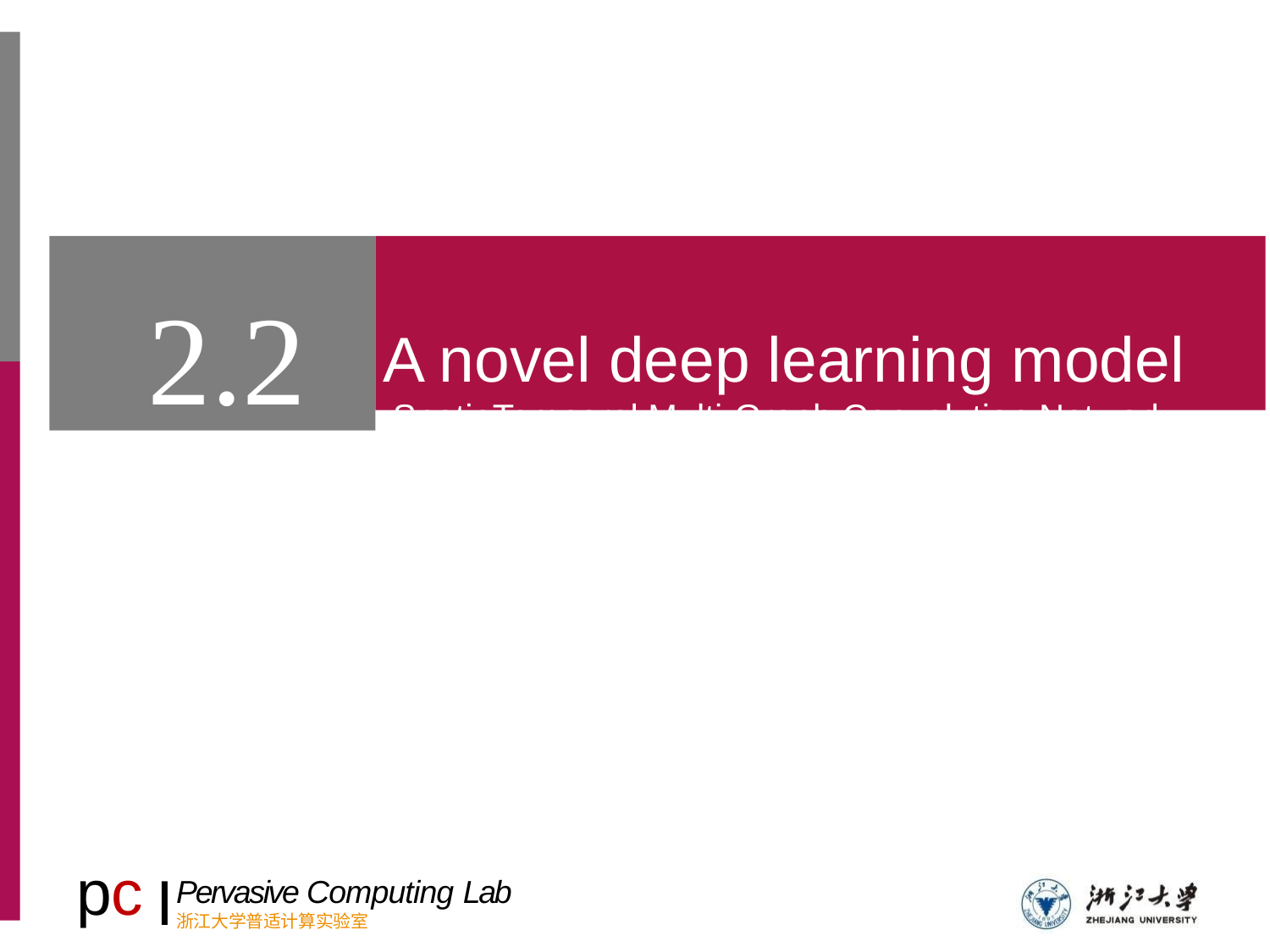

2.2
#
A novel deep learning model
 SpatioTemporal Multi-Graph Convolution Network
引言
pc
I
Pervasive Computing Lab
浙江大学普适计算实验室